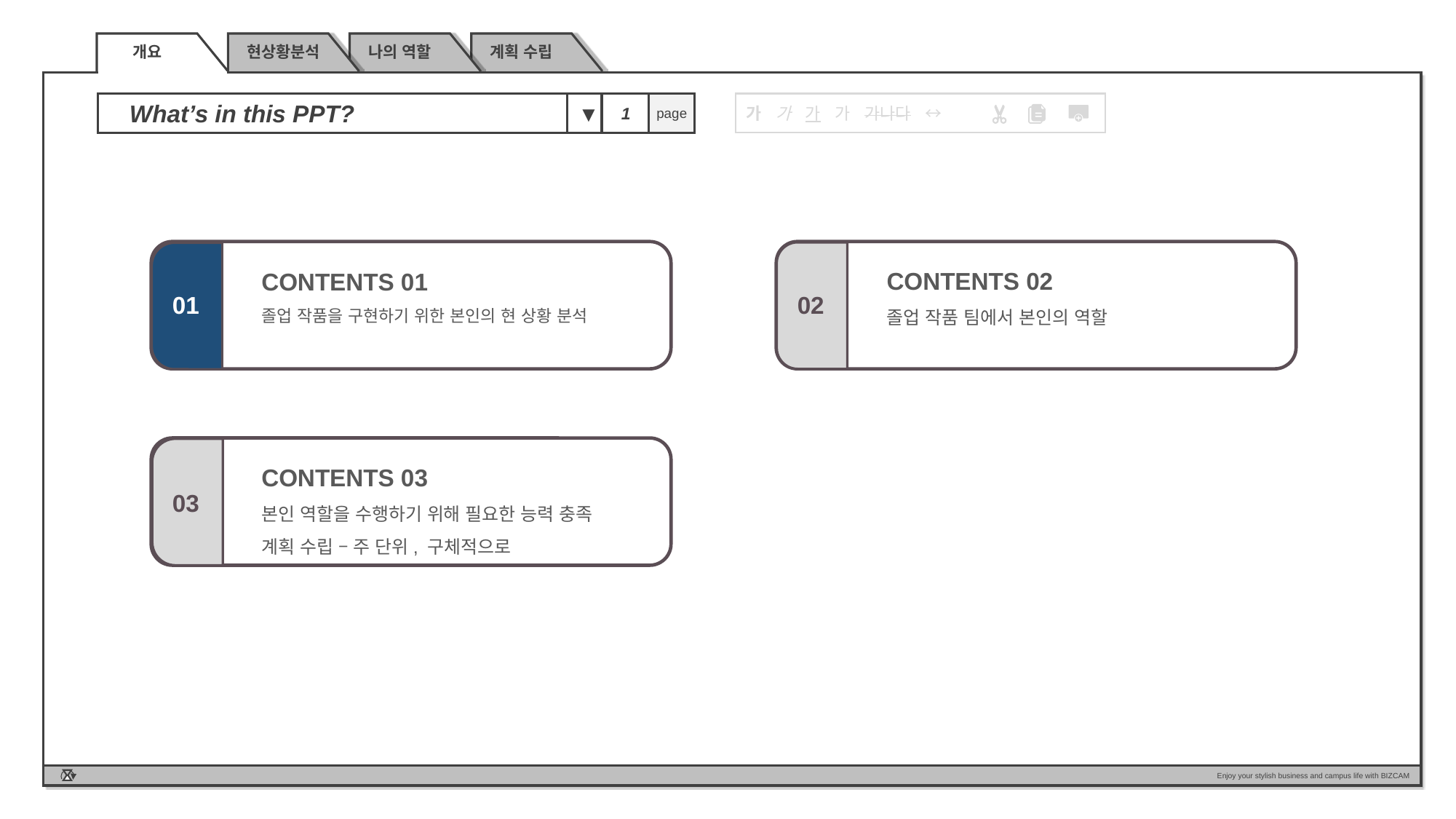

개요
 현상황분석
 나의 역할
 계획 수립

What’s in this PPT?
▼
1
page
가   가   가   가   가나다   ↔

CONTENTS 01
졸업 작품을 구현하기 위한 본인의 현 상황 분석
CONTENTS 02
졸업 작품 팀에서 본인의 역할

01
02

CONTENTS 03
본인 역할을 수행하기 위해 필요한 능력 충족 계획 수립 – 주 단위, 구체적으로

03
04
Enjoy your stylish business and campus life with BIZCAM